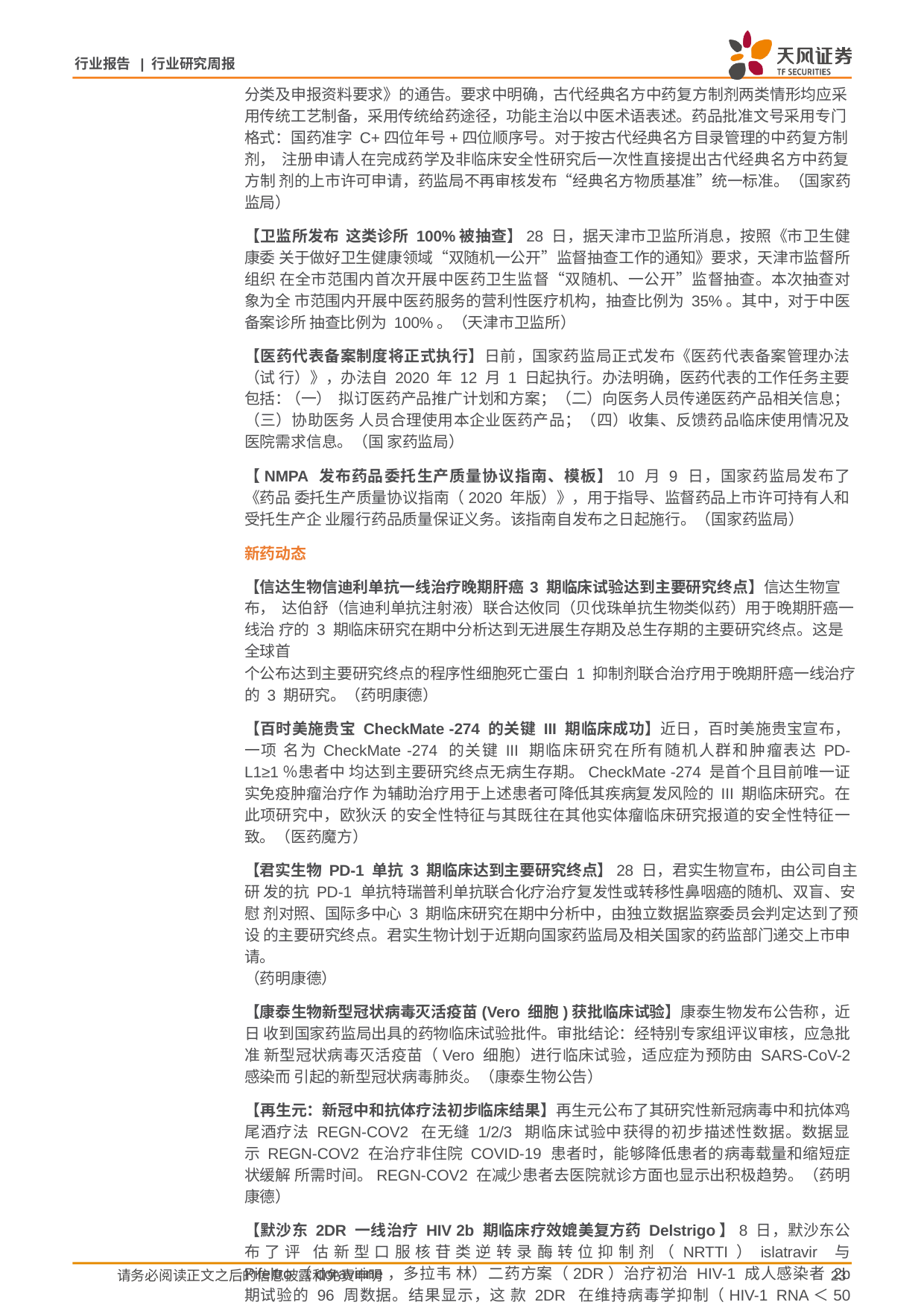

行业报告 | 行业研究周报

分类及申报资料要求》的通告。要求中明确，古代经典名方中药复方制剂两类情形均应采 用传统工艺制备，采用传统给药途径，功能主治以中医术语表述。药品批准文号采用专门 格式：国药准字 C+四位年号+四位顺序号。对于按古代经典名方目录管理的中药复方制剂，  注册申请人在完成药学及非临床安全性研究后一次性直接提出古代经典名方中药复方制 剂的上市许可申请，药监局不再审核发布“经典名方物质基准”统一标准。（国家药监局）
【卫监所发布 这类诊所 100%被抽查】28 日，据天津市卫监所消息，按照《市卫生健康委 关于做好卫生健康领域“双随机一公开”监督抽查工作的通知》要求，天津市监督所组织 在全市范围内首次开展中医药卫生监督“双随机、一公开”监督抽查。本次抽查对象为全 市范围内开展中医药服务的营利性医疗机构，抽查比例为 35%。其中，对于中医备案诊所 抽查比例为 100%。（天津市卫监所）
【医药代表备案制度将正式执行】日前，国家药监局正式发布《医药代表备案管理办法（试 行）》，办法自 2020 年 12 月 1 日起执行。办法明确，医药代表的工作任务主要包括：（一）  拟订医药产品推广计划和方案；（二）向医务人员传递医药产品相关信息；（三）协助医务 人员合理使用本企业医药产品；（四）收集、反馈药品临床使用情况及医院需求信息。（国 家药监局）
【NMPA 发布药品委托生产质量协议指南、模板】10 月 9 日，国家药监局发布了《药品 委托生产质量协议指南（2020 年版）》，用于指导、监督药品上市许可持有人和受托生产企 业履行药品质量保证义务。该指南自发布之日起施行。（国家药监局）
新药动态
【信达生物信迪利单抗一线治疗晚期肝癌3 期临床试验达到主要研究终点】信达生物宣布，  达伯舒（信迪利单抗注射液）联合达攸同（贝伐珠单抗生物类似药）用于晚期肝癌一线治 疗的 3 期临床研究在期中分析达到无进展生存期及总生存期的主要研究终点。这是全球首
个公布达到主要研究终点的程序性细胞死亡蛋白 1 抑制剂联合治疗用于晚期肝癌一线治疗
的 3 期研究。（药明康德）
【百时美施贵宝 CheckMate -274 的关键 III 期临床成功】近日，百时美施贵宝宣布，一项 名为CheckMate -274 的关键III 期临床研究在所有随机人群和肿瘤表达PD-L1≥1％患者中 均达到主要研究终点无病生存期。CheckMate -274 是首个且目前唯一证实免疫肿瘤治疗作 为辅助治疗用于上述患者可降低其疾病复发风险的 III 期临床研究。在此项研究中，欧狄沃 的安全性特征与其既往在其他实体瘤临床研究报道的安全性特征一致。（医药魔方）
【君实生物 PD-1 单抗 3 期临床达到主要研究终点】28 日，君实生物宣布，由公司自主研 发的抗 PD-1 单抗特瑞普利单抗联合化疗治疗复发性或转移性鼻咽癌的随机、双盲、安慰 剂对照、国际多中心 3 期临床研究在期中分析中，由独立数据监察委员会判定达到了预设 的主要研究终点。君实生物计划于近期向国家药监局及相关国家的药监部门递交上市申请。
（药明康德）
【康泰生物新型冠状病毒灭活疫苗(Vero 细胞)获批临床试验】康泰生物发布公告称，近日 收到国家药监局出具的药物临床试验批件。审批结论：经特别专家组评议审核，应急批准 新型冠状病毒灭活疫苗（Vero 细胞）进行临床试验，适应症为预防由 SARS-CoV-2 感染而 引起的新型冠状病毒肺炎。（康泰生物公告）
【再生元：新冠中和抗体疗法初步临床结果】再生元公布了其研究性新冠病毒中和抗体鸡 尾酒疗法 REGN-COV2  在无缝 1/2/3  期临床试验中获得的初步描述性数据。数据显示 REGN-COV2 在治疗非住院 COVID-19 患者时，能够降低患者的病毒载量和缩短症状缓解 所需时间。REGN-COV2 在减少患者去医院就诊方面也显示出积极趋势。（药明康德）
【默沙东 2DR 一线治疗 HIV 2b 期临床疗效媲美复方药 Delstrigo】8 日，默沙东公布了评 估新型口服核苷类逆转录酶转位抑制剂（NRTTI）islatravir 与 Pifeltro（doravirine，多拉韦 林）二药方案（2DR）治疗初治 HIV-1 成人感染者 2b 期试验的 96 周数据。结果显示，这 款 2DR 在维持病毒学抑制（HIV-1 RNA＜50 拷贝/毫升）的患者比例方面与三合一药物 Delstrigo（doravirine/3TC/TDF）相似。（新浪医药新闻）

请务必阅读正文之后的信息披露和免责申明
23